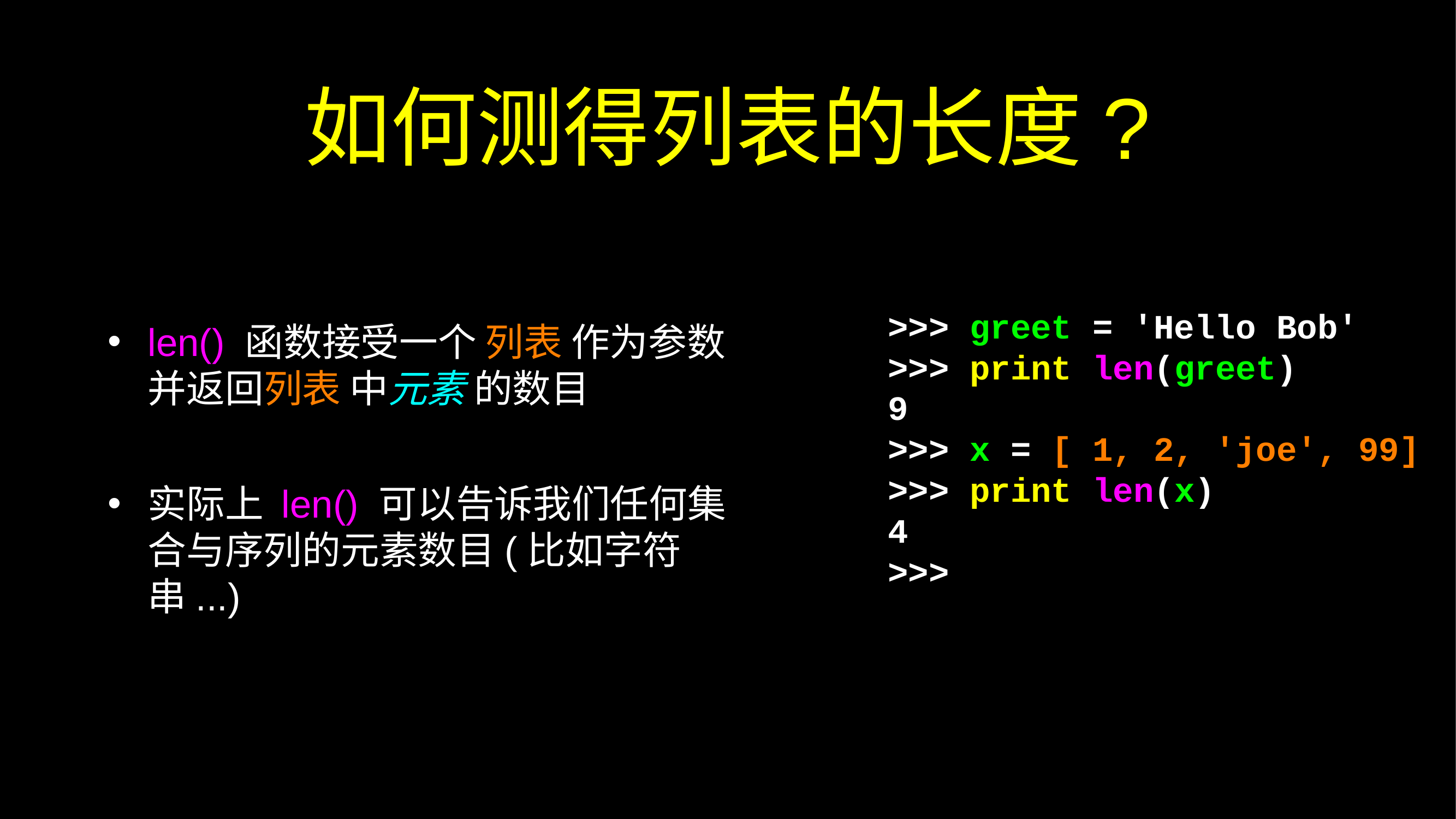

# 如何测得列表的长度?
len() 函数接受一个 列表 作为参数并返回列表 中元素 的数目

实际上 len() 可以告诉我们任何集合与序列的元素数目(比如字符串...)
>>> greet = 'Hello Bob'
>>> print len(greet)
9
>>> x = [ 1, 2, 'joe', 99]
>>> print len(x)
4
>>>